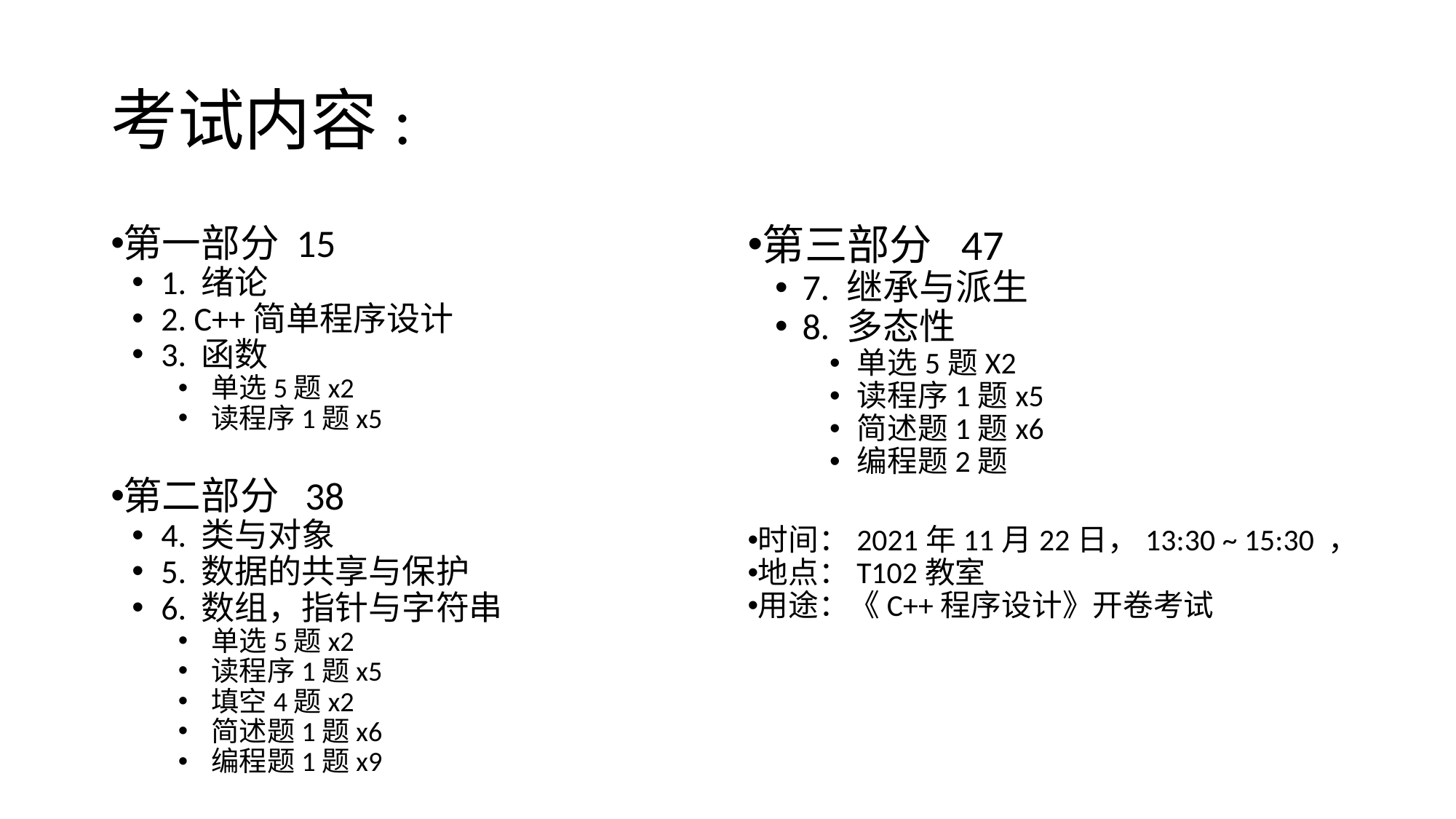

# 考试内容:
第一部分 15
1. 绪论
2. C++简单程序设计
3. 函数
单选5题x2
读程序1题x5

第二部分  38
4. 类与对象
5. 数据的共享与保护
6. 数组，指针与字符串
单选5题x2
读程序1题x5
填空4题x2
简述题1题x6
编程题1题x9
第三部分  47
7. 继承与派生
8. 多态性
单选5题X2
读程序1题x5
简述题1题x6
编程题2题

时间：2021年11月22日，13:30 ~ 15:30 ，
地点：T102教室
用途：《C++程序设计》开卷考试